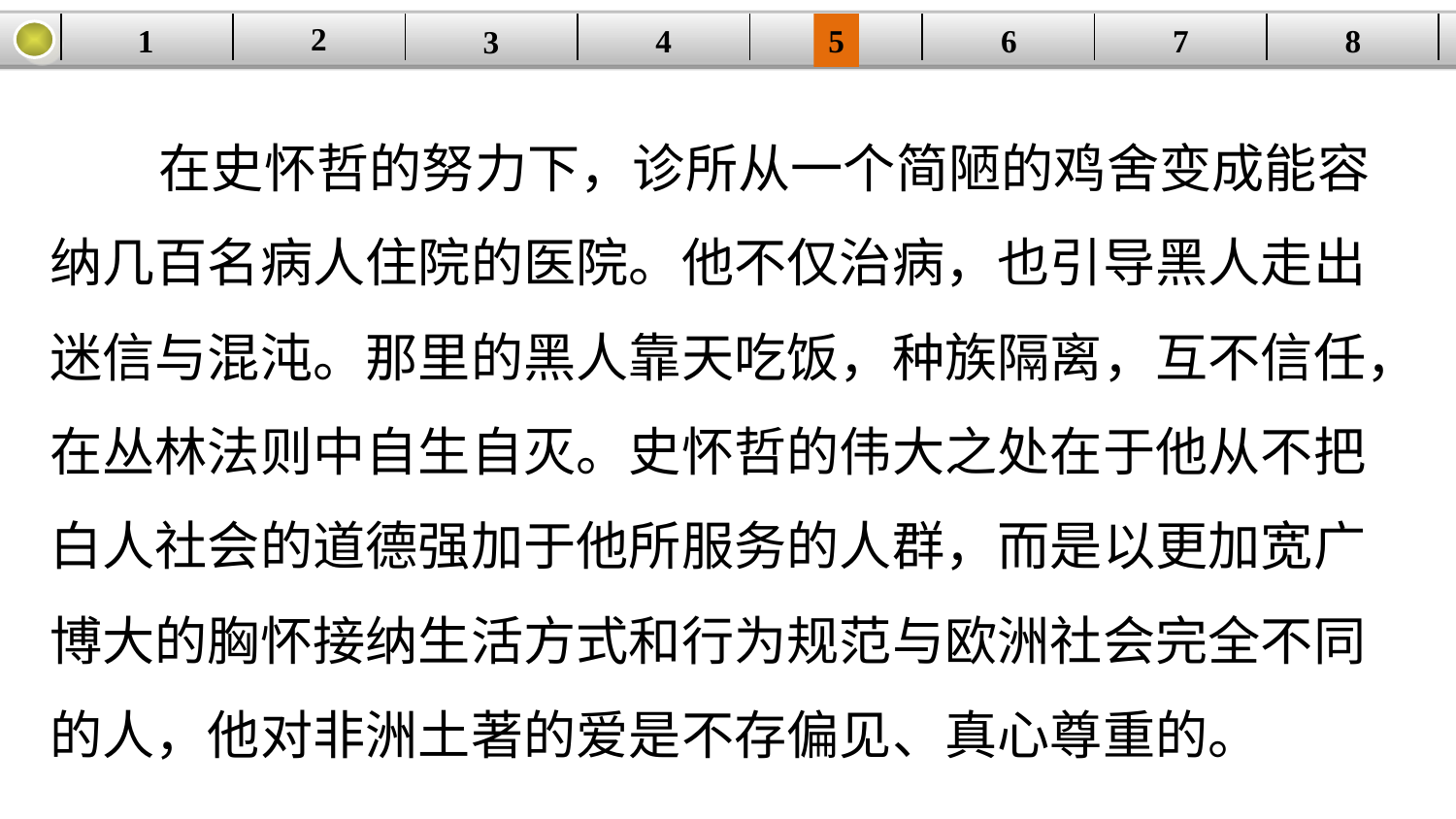

2
1
8
7
6
|  |  |  |  |  |  |  |  |
| --- | --- | --- | --- | --- | --- | --- | --- |
5
4
3

  在史怀哲的努力下，诊所从一个简陋的鸡舍变成能容纳几百名病人住院的医院。他不仅治病，也引导黑人走出迷信与混沌。那里的黑人靠天吃饭，种族隔离，互不信任，在丛林法则中自生自灭。史怀哲的伟大之处在于他从不把白人社会的道德强加于他所服务的人群，而是以更加宽广博大的胸怀接纳生活方式和行为规范与欧洲社会完全不同的人，他对非洲土著的爱是不存偏见、真心尊重的。